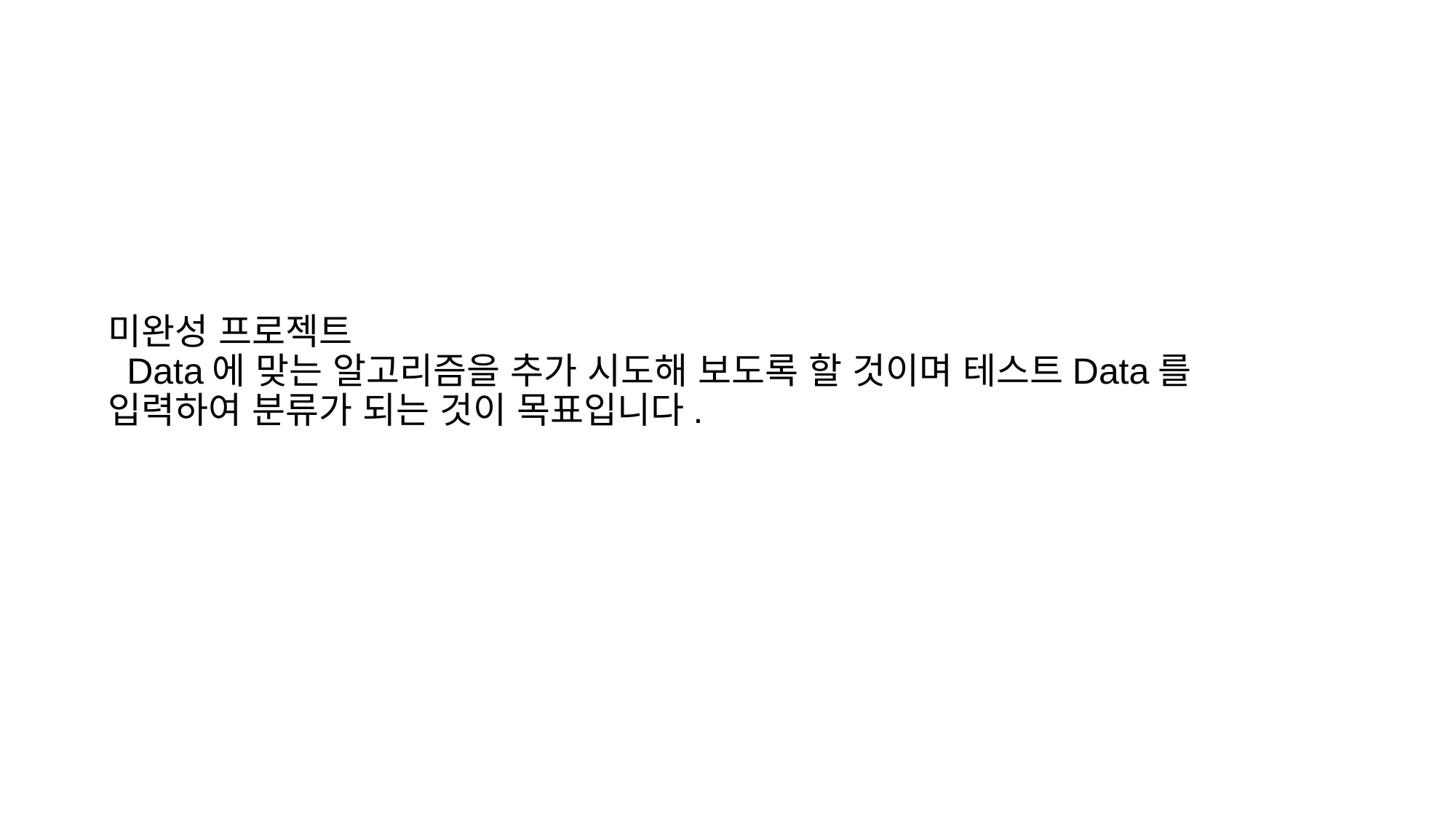

# 미완성 프로젝트 Data에 맞는 알고리즘을 추가 시도해 보도록 할 것이며 테스트Data를 입력하여 분류가 되는 것이 목표입니다.